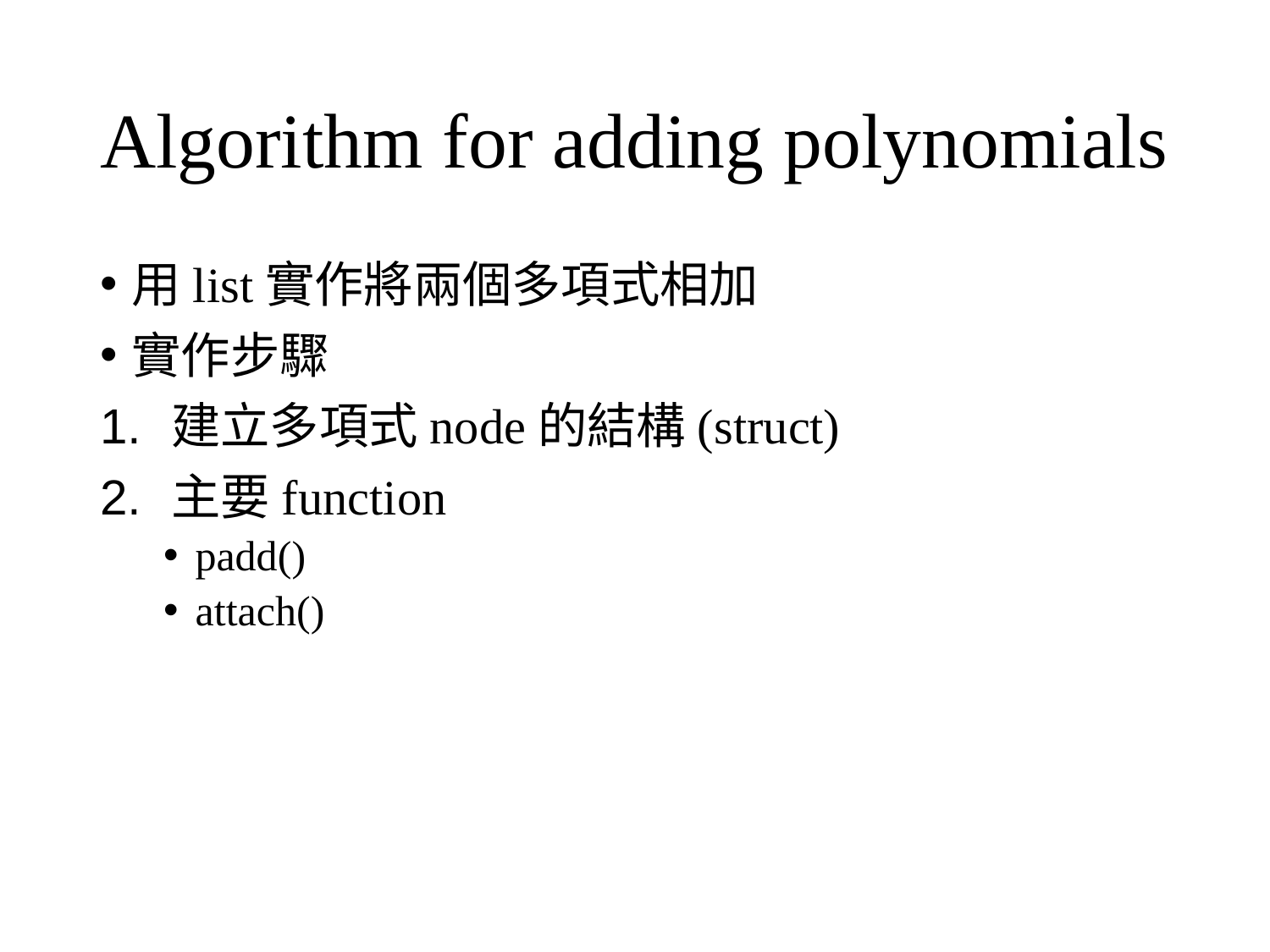

# Algorithm for adding polynomials
用list實作將兩個多項式相加
實作步驟
建立多項式node的結構(struct)
主要function
padd()
attach()